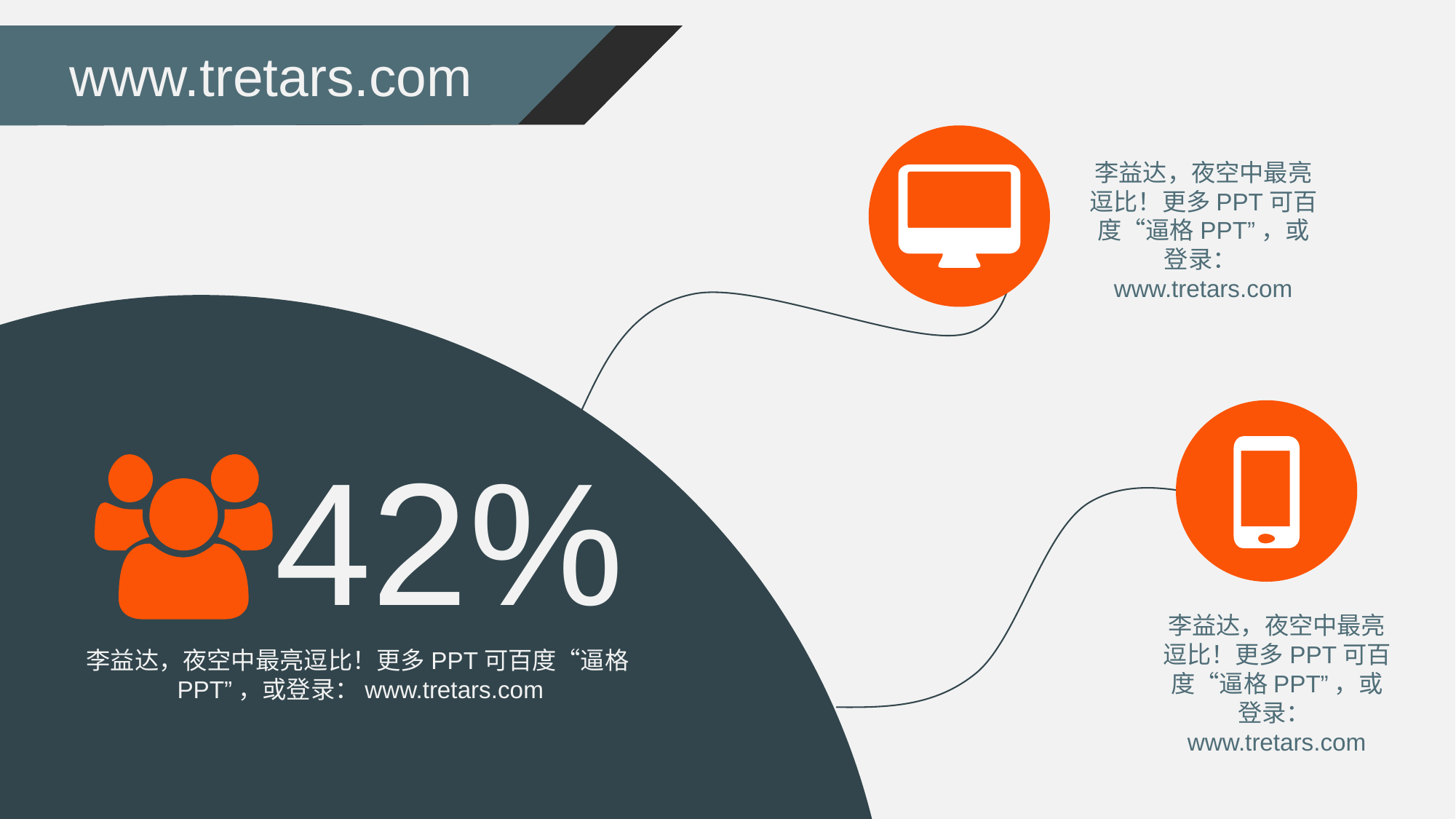

www.tretars.com

李益达，夜空中最亮逗比！更多PPT可百度“逼格PPT”，或登录：www.tretars.com

42%

李益达，夜空中最亮逗比！更多PPT可百度“逼格PPT”，或登录：www.tretars.com

李益达，夜空中最亮逗比！更多PPT可百度“逼格PPT”，或登录：www.tretars.com